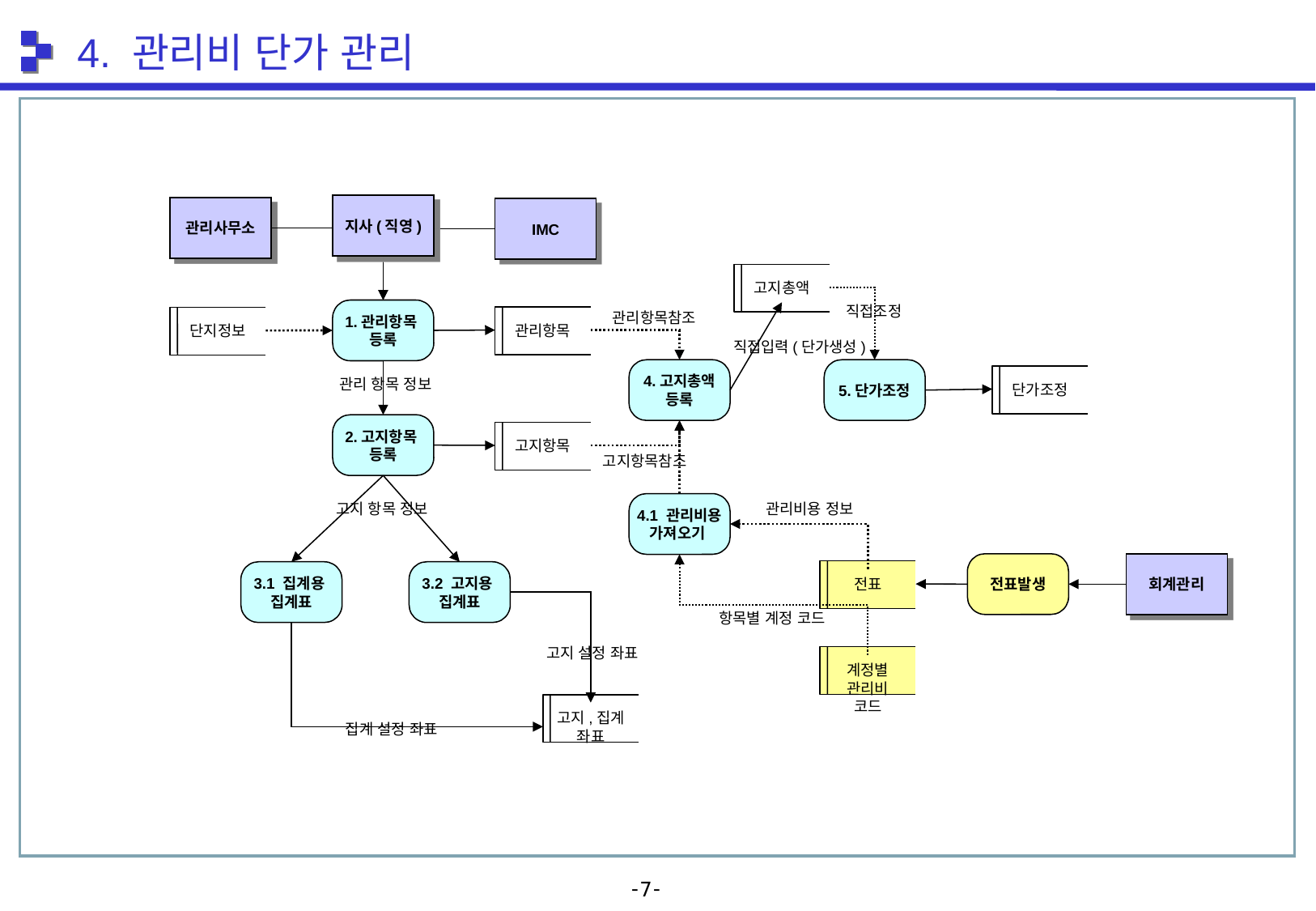

4. 관리비 단가 관리

지사(직영)
관리사무소
IMC

고지총액

 직접조정
1.관리항목
등록
 관리항목참조

관리항목

단지정보

 직접입력(단가생성)
4.고지총액
등록
5.단가조정

단가조정

 관리 항목 정보
2.고지항목
등록

고지항목

 고지항목참조
 고지 항목 정보
4.1 관리비용
가져오기
 관리비용 정보
전표발생
회계관리

전표

3.1 집계용
집계표
3.2 고지용
집계표
 항목별 계정 코드
 고지 설정 좌표

계정별 관리비 코드

고지,집계 좌표

 집계 설정 좌표